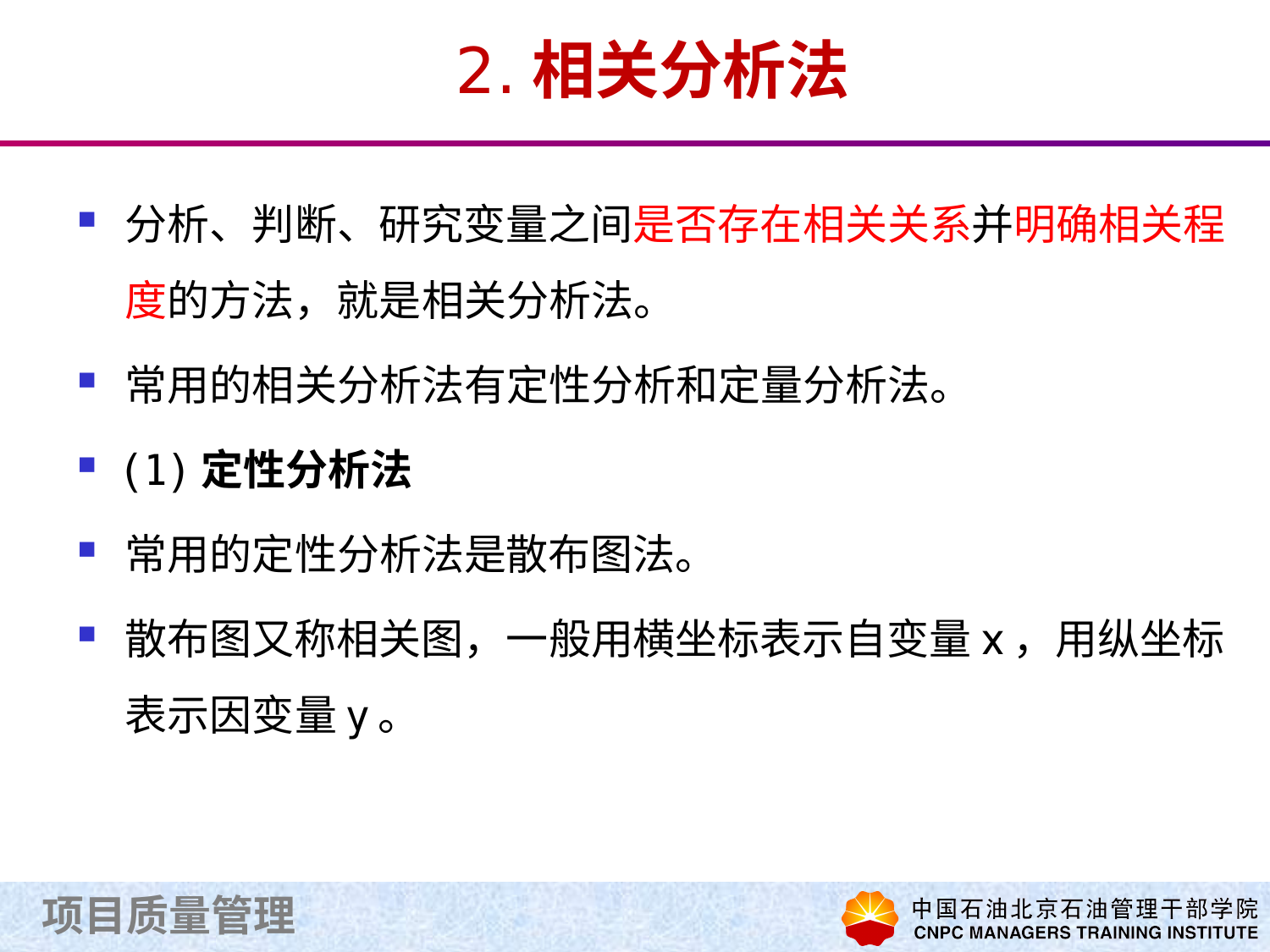

# 2.相关分析法
分析、判断、研究变量之间是否存在相关关系并明确相关程度的方法，就是相关分析法。
常用的相关分析法有定性分析和定量分析法。
(1)定性分析法
常用的定性分析法是散布图法。
散布图又称相关图，一般用横坐标表示自变量x，用纵坐标表示因变量y。